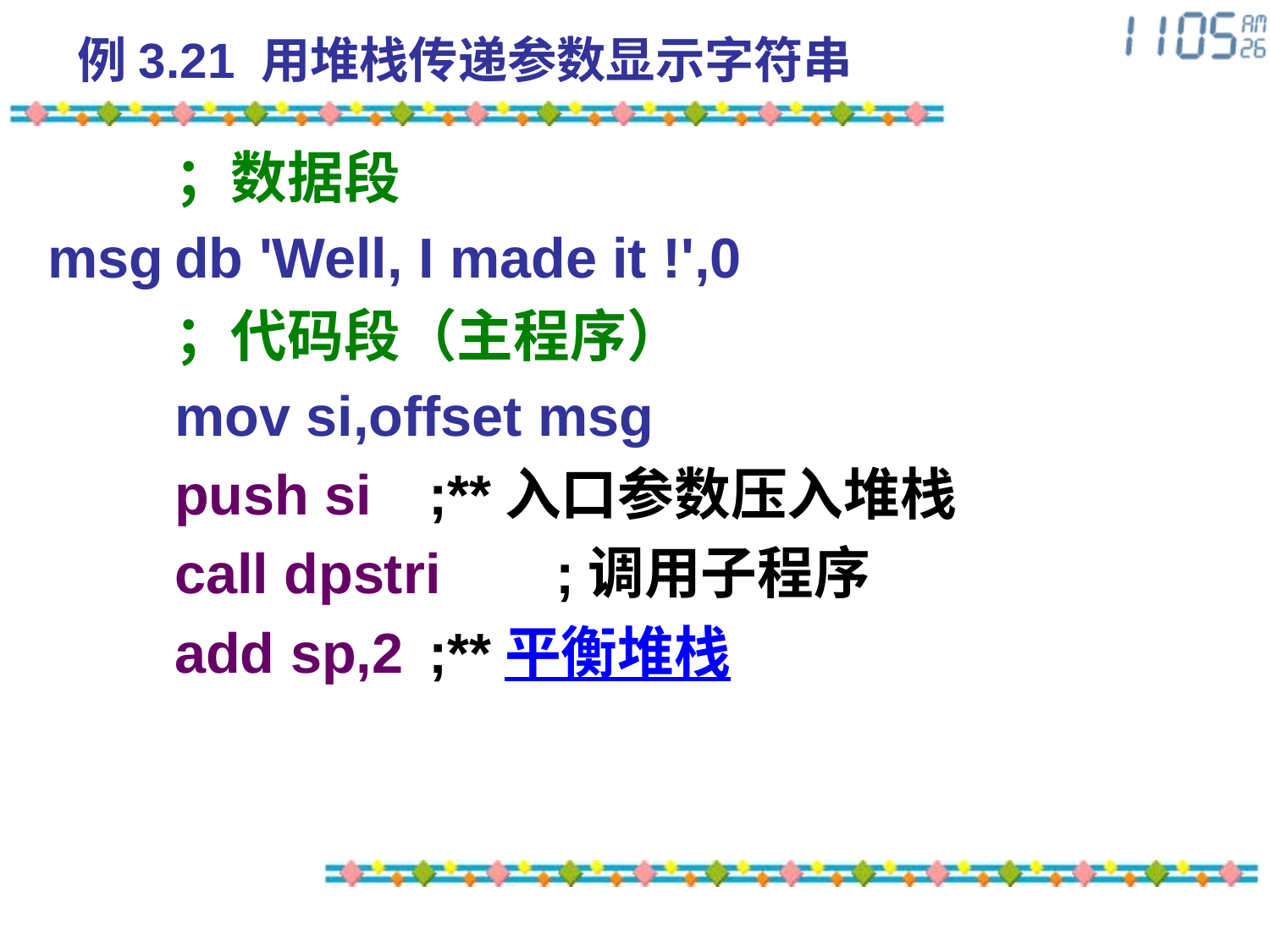

# 例3.21 用堆栈传递参数显示字符串
	；数据段
msg	db 'Well, I made it !',0
	；代码段（主程序）
	mov si,offset msg
	push si	;**入口参数压入堆栈
	call dpstri	;调用子程序
	add sp,2	;**平衡堆栈